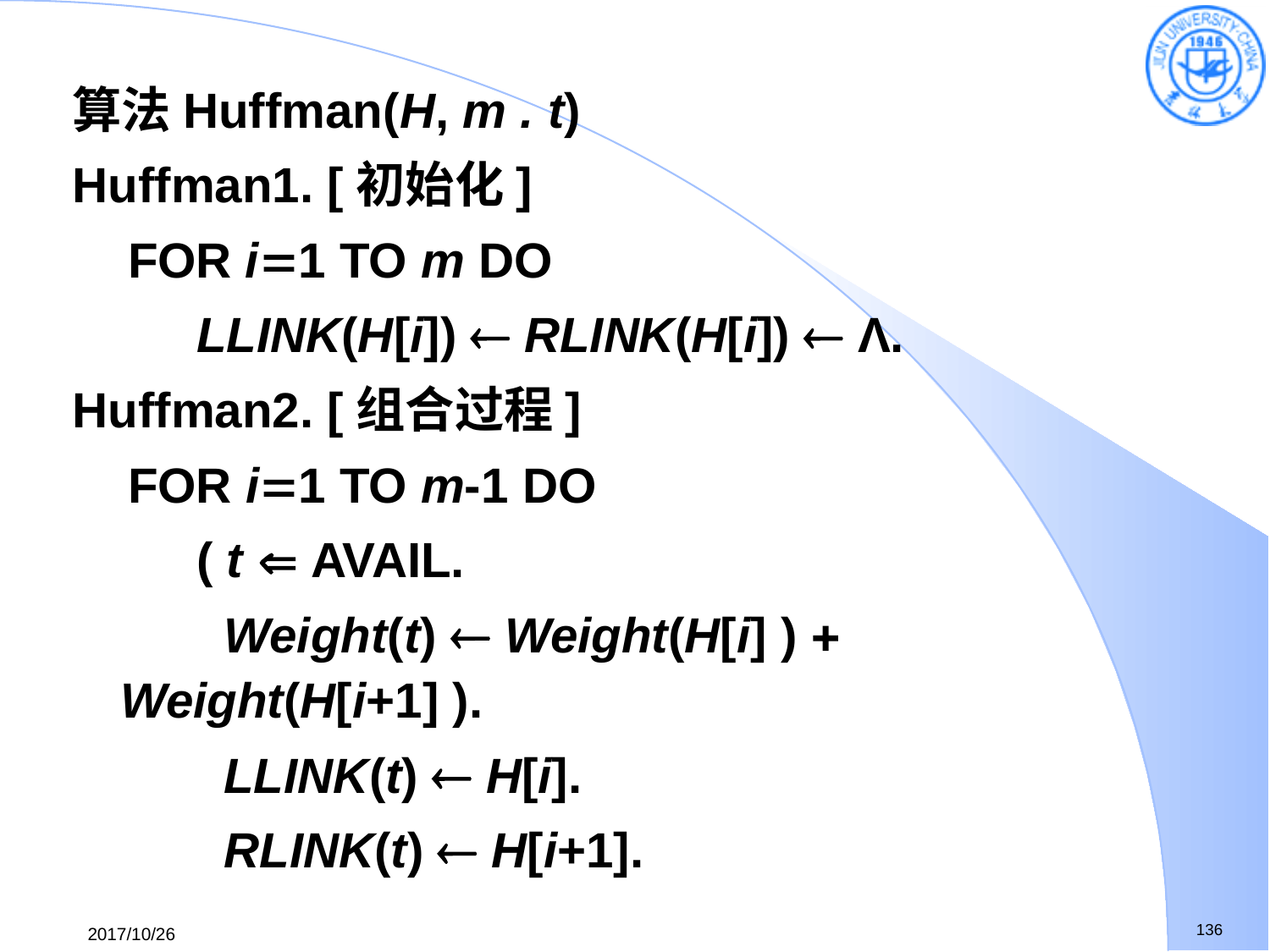

算法Huffman(H, m . t)
Huffman1. [初始化]
    FOR i=1 TO m DO
         LLINK(H[i]) ← RLINK(H[i]) ← Λ.
Huffman2. [组合过程]
    FOR i=1 TO m-1 DO
         ( t ⇐ AVAIL.
           Weight(t) ← Weight(H[i] ) + Weight(H[i+1] ).
           LLINK(t) ← H[i].
           RLINK(t) ← H[i+1].